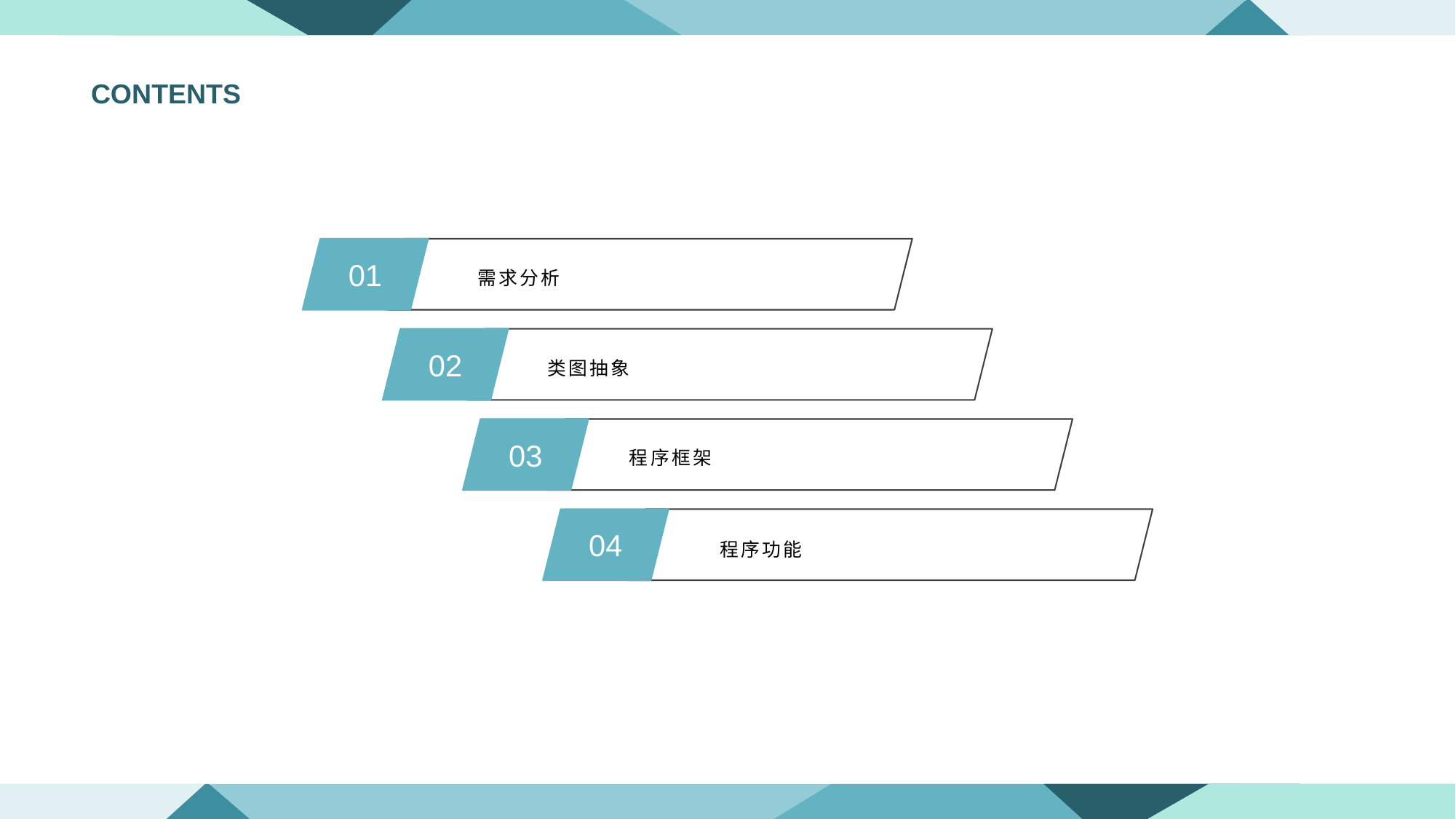

CONTENTS
01

需求分析
02

类图抽象
03

程序框架
04

程序功能